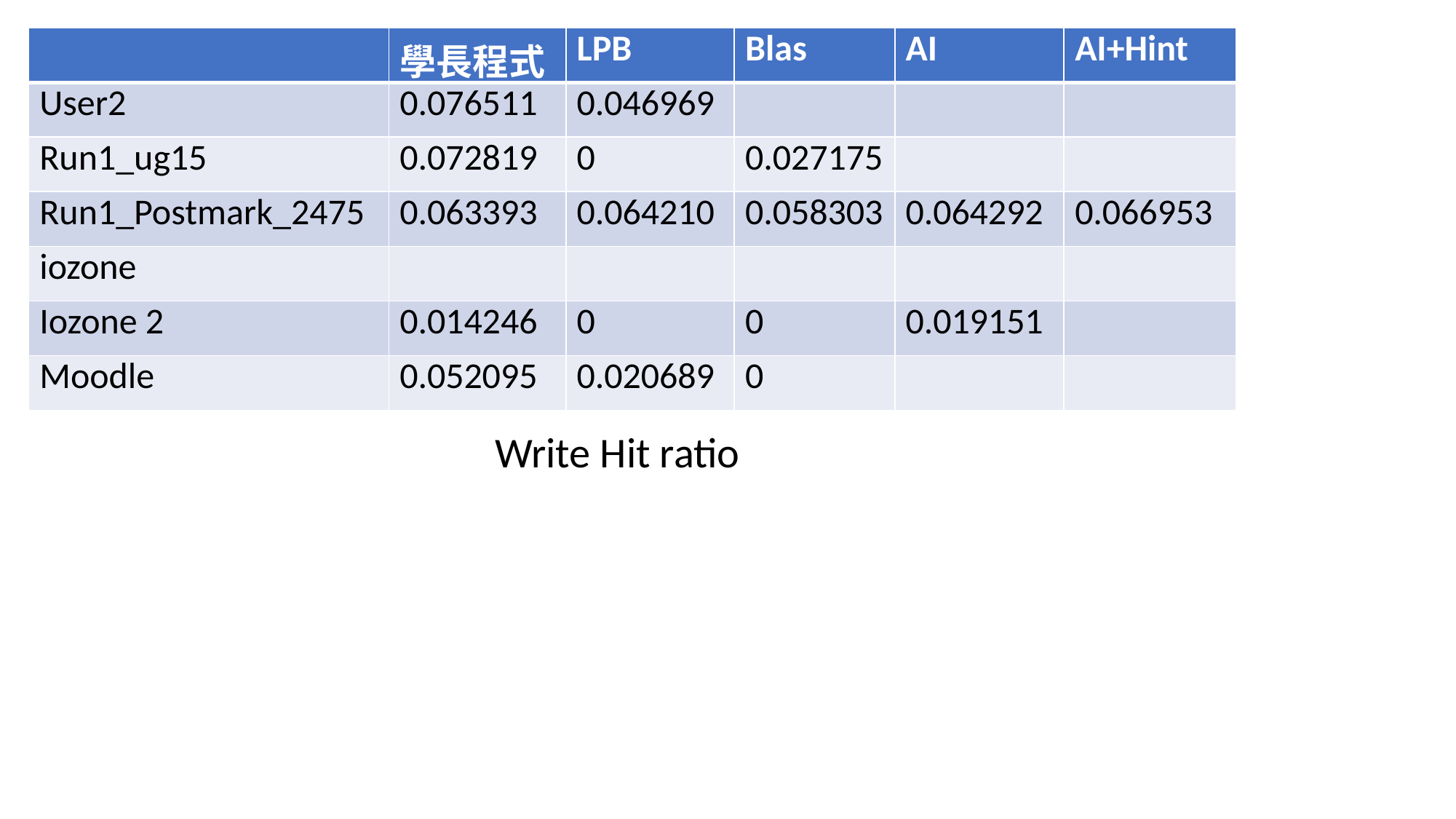

|  | 學長程式 | LPB | Blas | AI | AI+Hint |
| --- | --- | --- | --- | --- | --- |
| User2 | 0.076511 | 0.046969 |  |  |  |
| Run1\_ug15 | 0.072819 | 0 | 0.027175 |  |  |
| Run1\_Postmark\_2475 | 0.063393 | 0.064210 | 0.058303 | 0.064292 | 0.066953 |
| iozone |  |  |  |  |  |
| Iozone 2 | 0.014246 | 0 | 0 | 0.019151 |  |
| Moodle | 0.052095 | 0.020689 | 0 |  |  |
Write Hit ratio